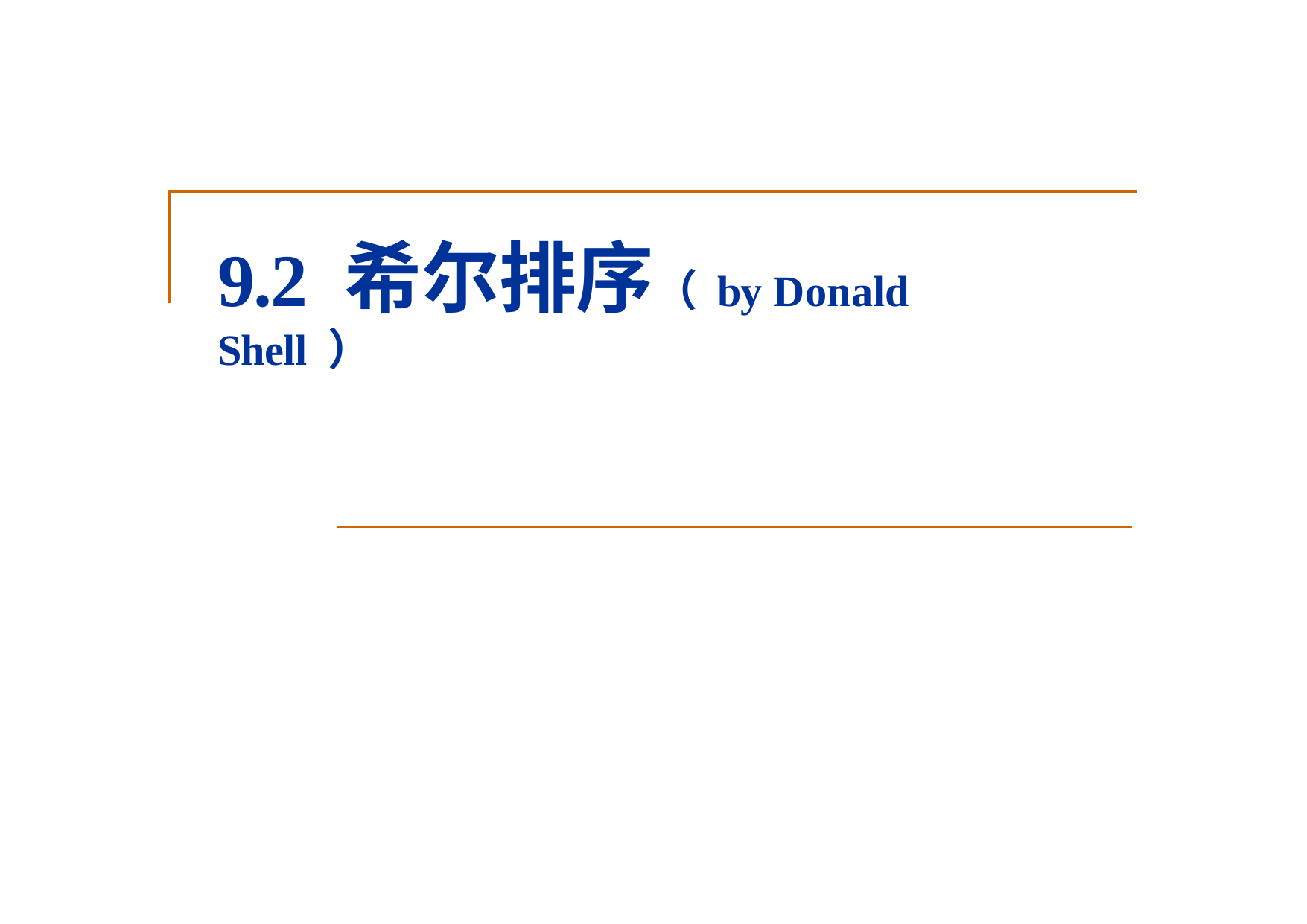

# 9.2 希尔排序（ by Donald Shell ）